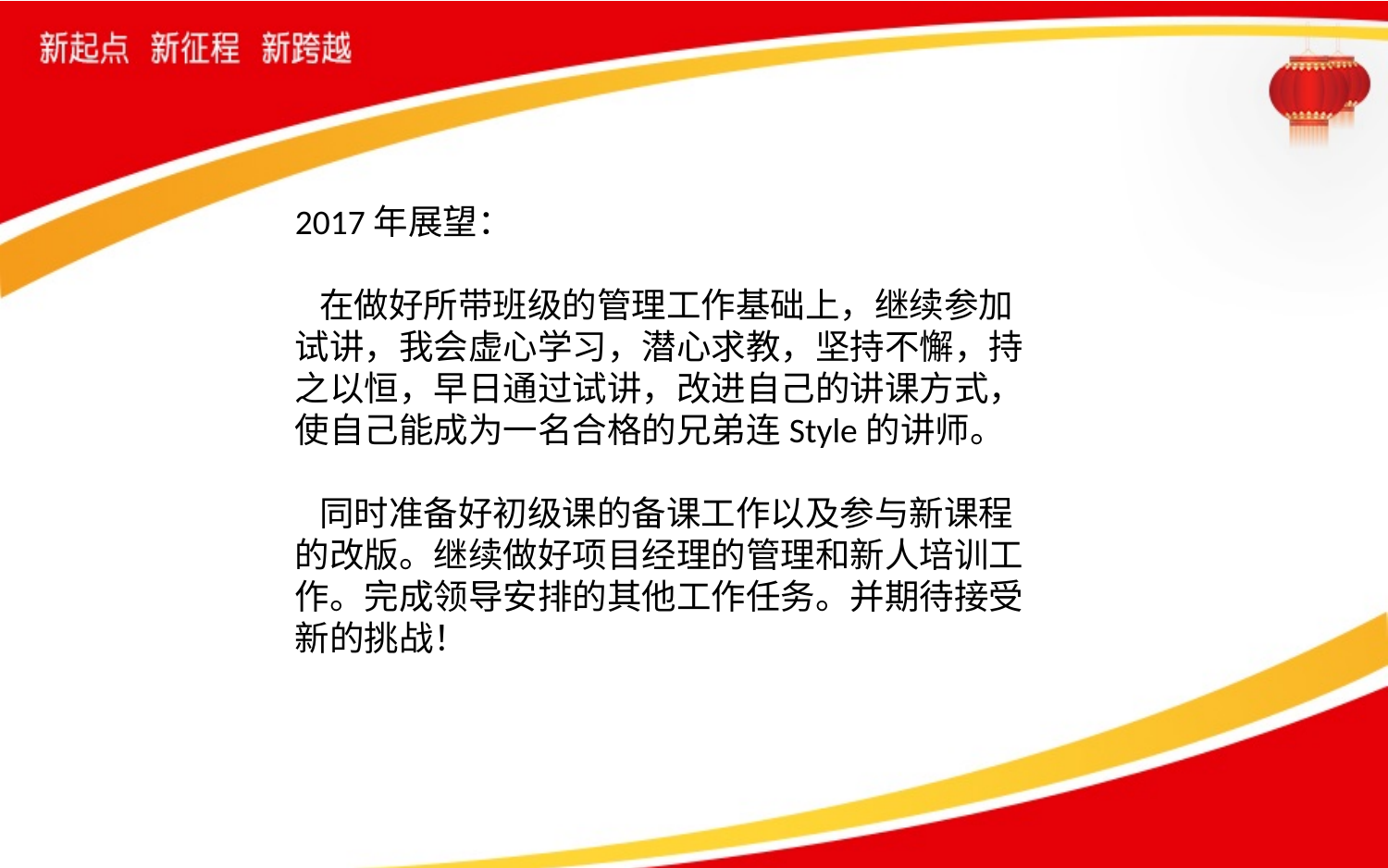

2017年展望：

  在做好所带班级的管理工作基础上，继续参加试讲，我会虚心学习，潜心求教，坚持不懈，持之以恒，早日通过试讲，改进自己的讲课方式，使自己能成为一名合格的兄弟连Style的讲师。

  同时准备好初级课的备课工作以及参与新课程的改版。继续做好项目经理的管理和新人培训工作。完成领导安排的其他工作任务。并期待接受新的挑战！